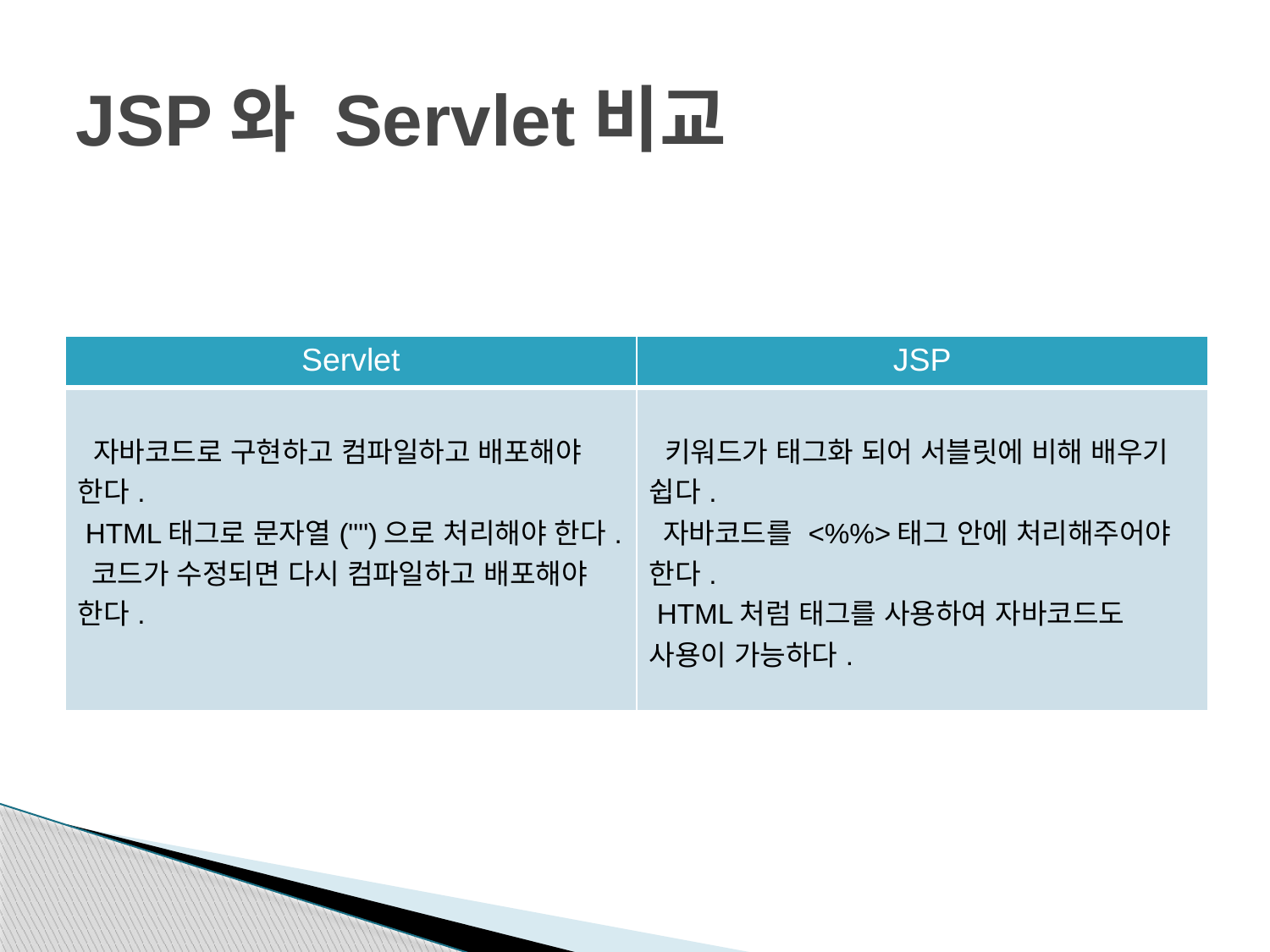

# JSP와 Servlet비교
| Servlet | JSP |
| --- | --- |
| 자바코드로 구현하고 컴파일하고 배포해야 한다. HTML태그로 문자열("")으로 처리해야 한다. 코드가 수정되면 다시 컴파일하고 배포해야 한다. | 키워드가 태그화 되어 서블릿에 비해 배우기 쉽다. 자바코드를 <%%>태그 안에 처리해주어야 한다. HTML처럼 태그를 사용하여 자바코드도 사용이 가능하다. |